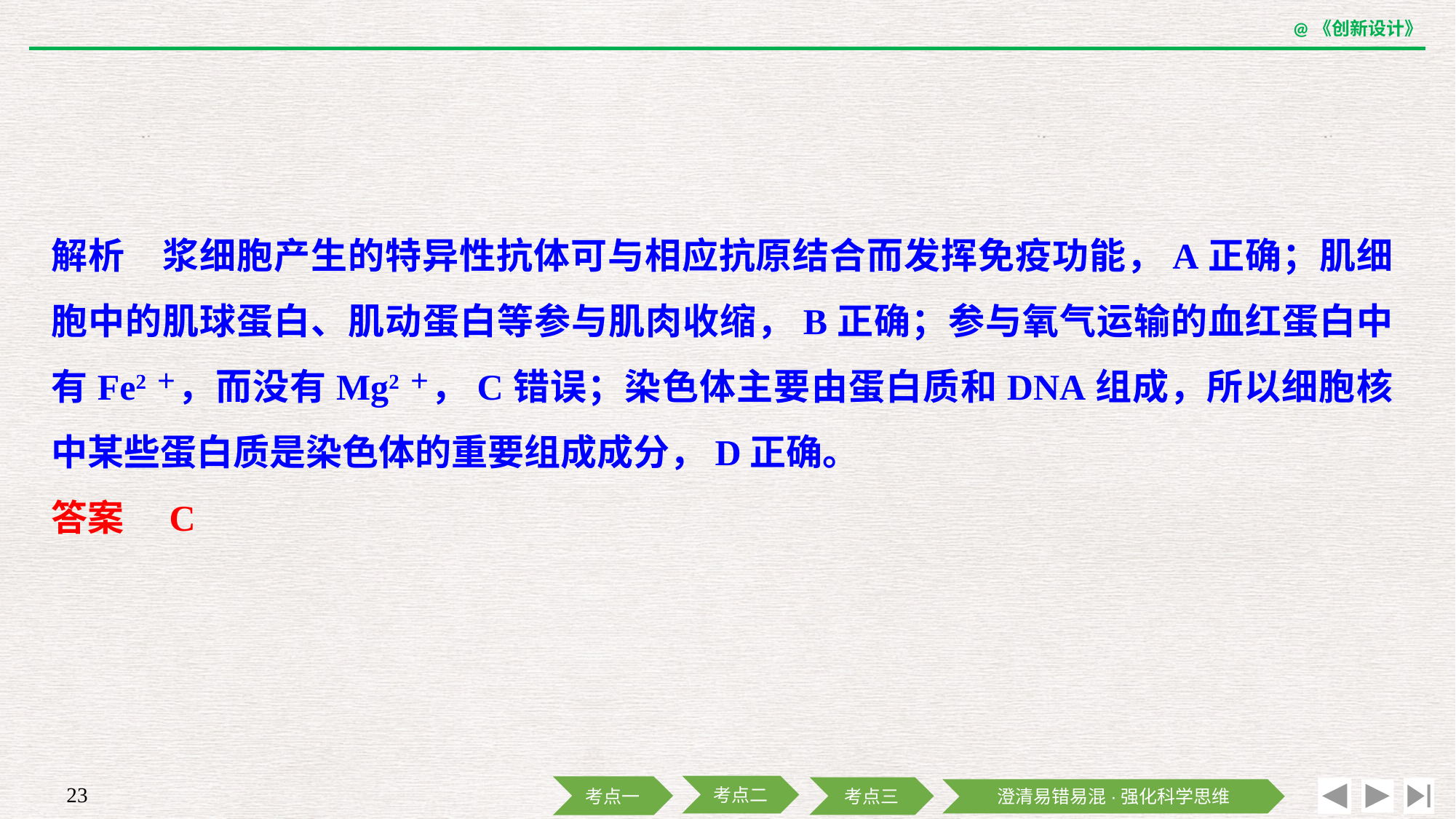

解析　浆细胞产生的特异性抗体可与相应抗原结合而发挥免疫功能，A正确；肌细胞中的肌球蛋白、肌动蛋白等参与肌肉收缩，B正确；参与氧气运输的血红蛋白中有Fe2＋，而没有Mg2＋，C错误；染色体主要由蛋白质和DNA组成，所以细胞核中某些蛋白质是染色体的重要组成成分，D正确。
答案　C